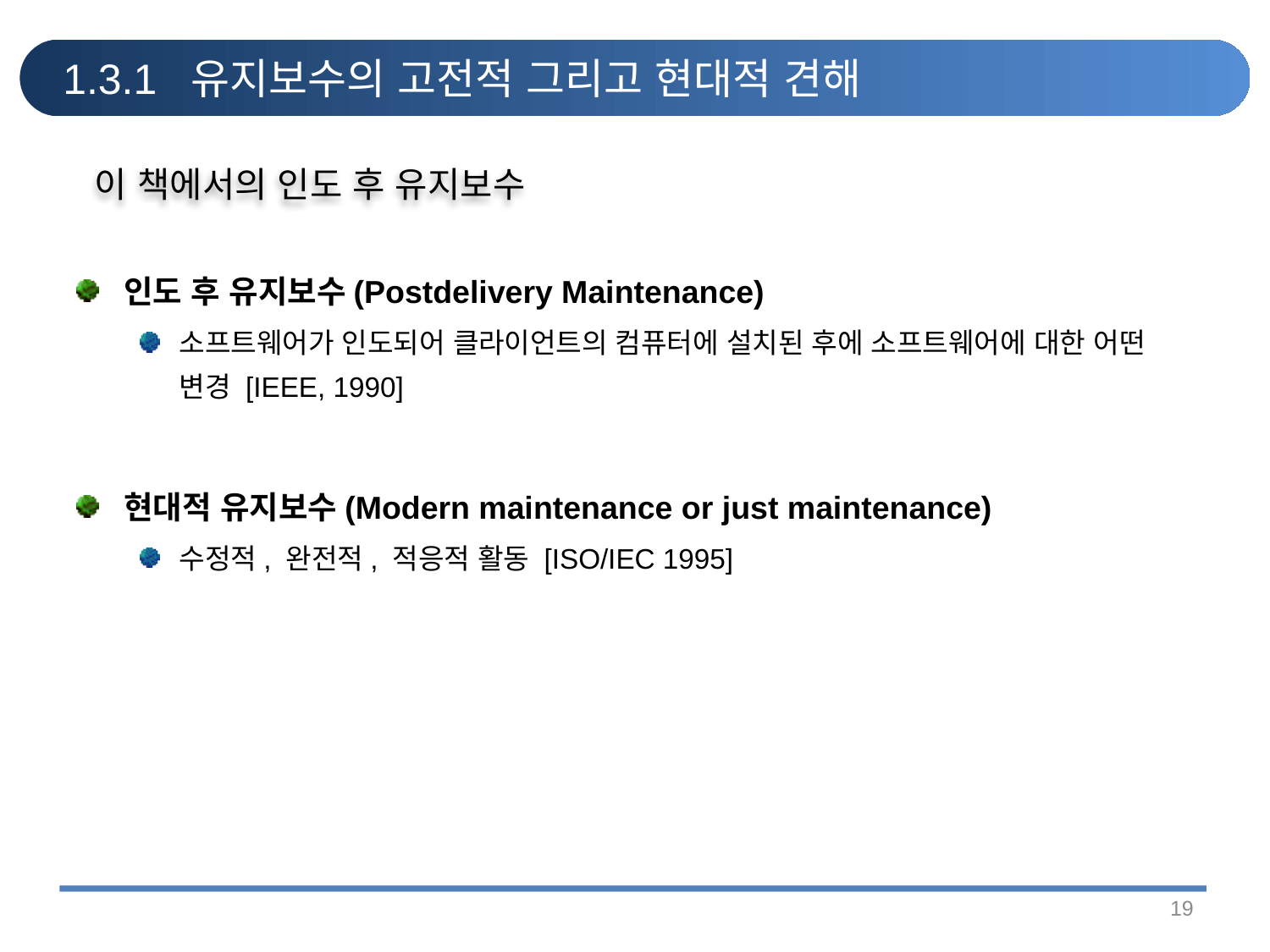

# 1.3.1  유지보수의 고전적 그리고 현대적 견해
이 책에서의 인도 후 유지보수
인도 후 유지보수(Postdelivery Maintenance)
소프트웨어가 인도되어 클라이언트의 컴퓨터에 설치된 후에 소프트웨어에 대한 어떤 변경 [IEEE, 1990]

현대적 유지보수(Modern maintenance or just maintenance)
수정적, 완전적, 적응적 활동 [ISO/IEC 1995]

19